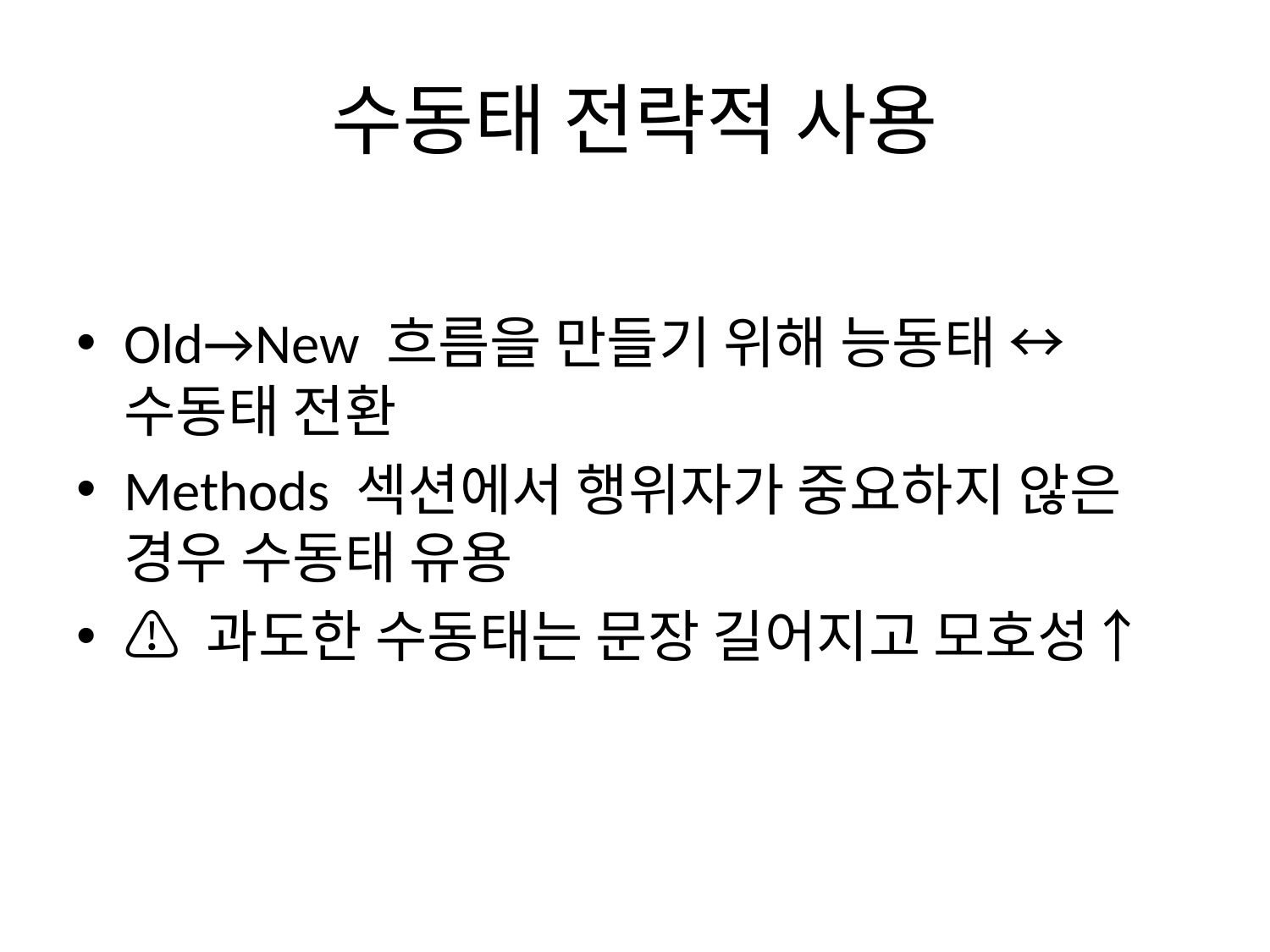

# 수동태 전략적 사용

Old→New 흐름을 만들기 위해 능동태 ↔ 수동태 전환
Methods 섹션에서 행위자가 중요하지 않은 경우 수동태 유용
⚠ 과도한 수동태는 문장 길어지고 모호성↑